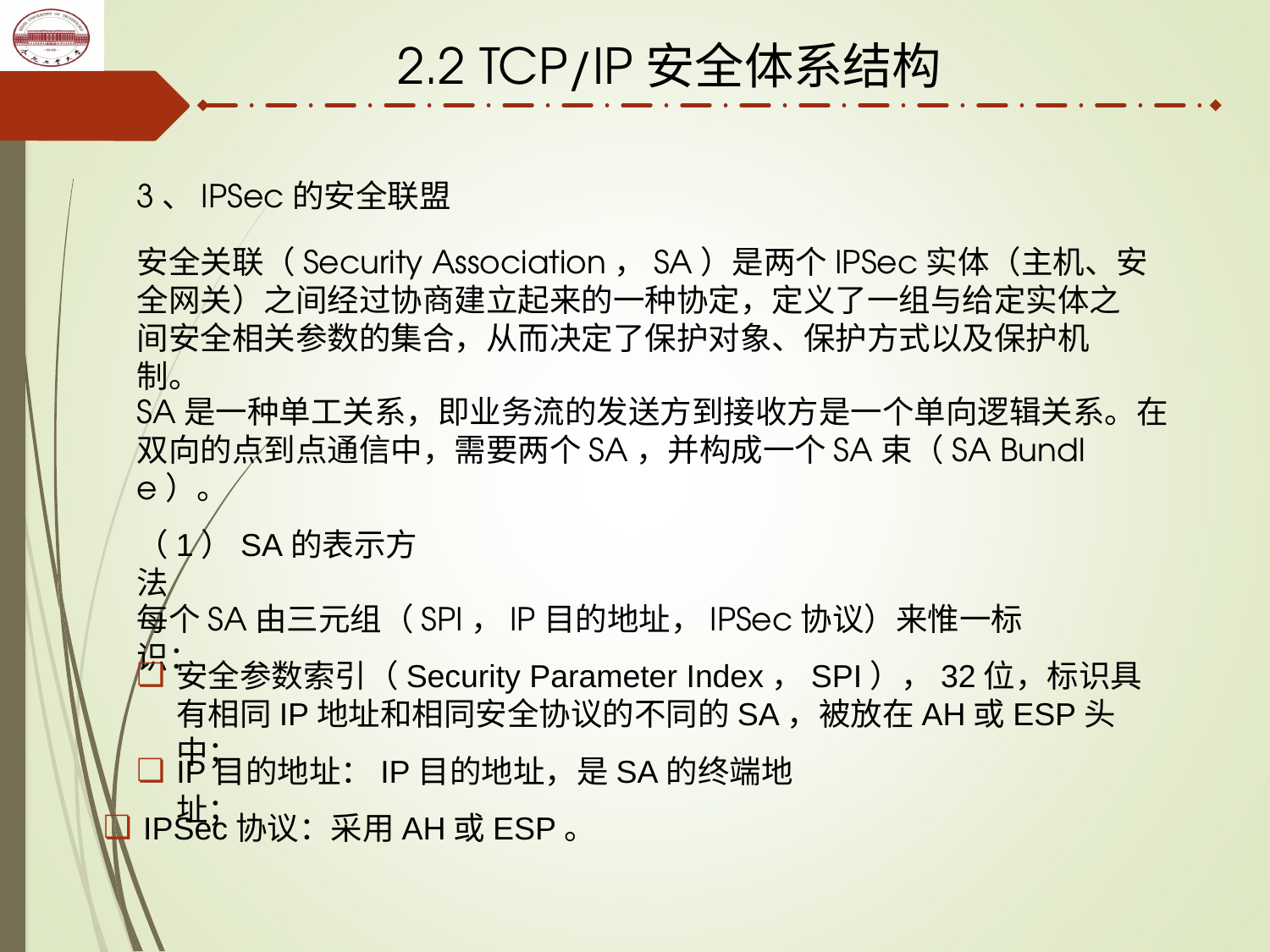

2.2 TCP/IP安全体系结构
3、IPSec的安全联盟
安全关联（Security Association，SA）是两个IPSec实体（主机、安全网关）之间经过协商建立起来的一种协定，定义了一组与给定实体之间安全相关参数的集合，从而决定了保护对象、保护方式以及保护机制。
SA是一种单工关系，即业务流的发送方到接收方是一个单向逻辑关系。在双向的点到点通信中，需要两个SA，并构成一个SA束（SA Bundle）。
（1）SA的表示方法
每个SA由三元组（SPI，IP目的地址，IPSec协议）来惟一标识：
安全参数索引（Security Parameter Index，SPI），32位，标识具有相同IP地址和相同安全协议的不同的SA，被放在AH或ESP头中；
IP目的地址：IP目的地址，是SA的终端地址；
IPSec协议：采用AH或ESP。